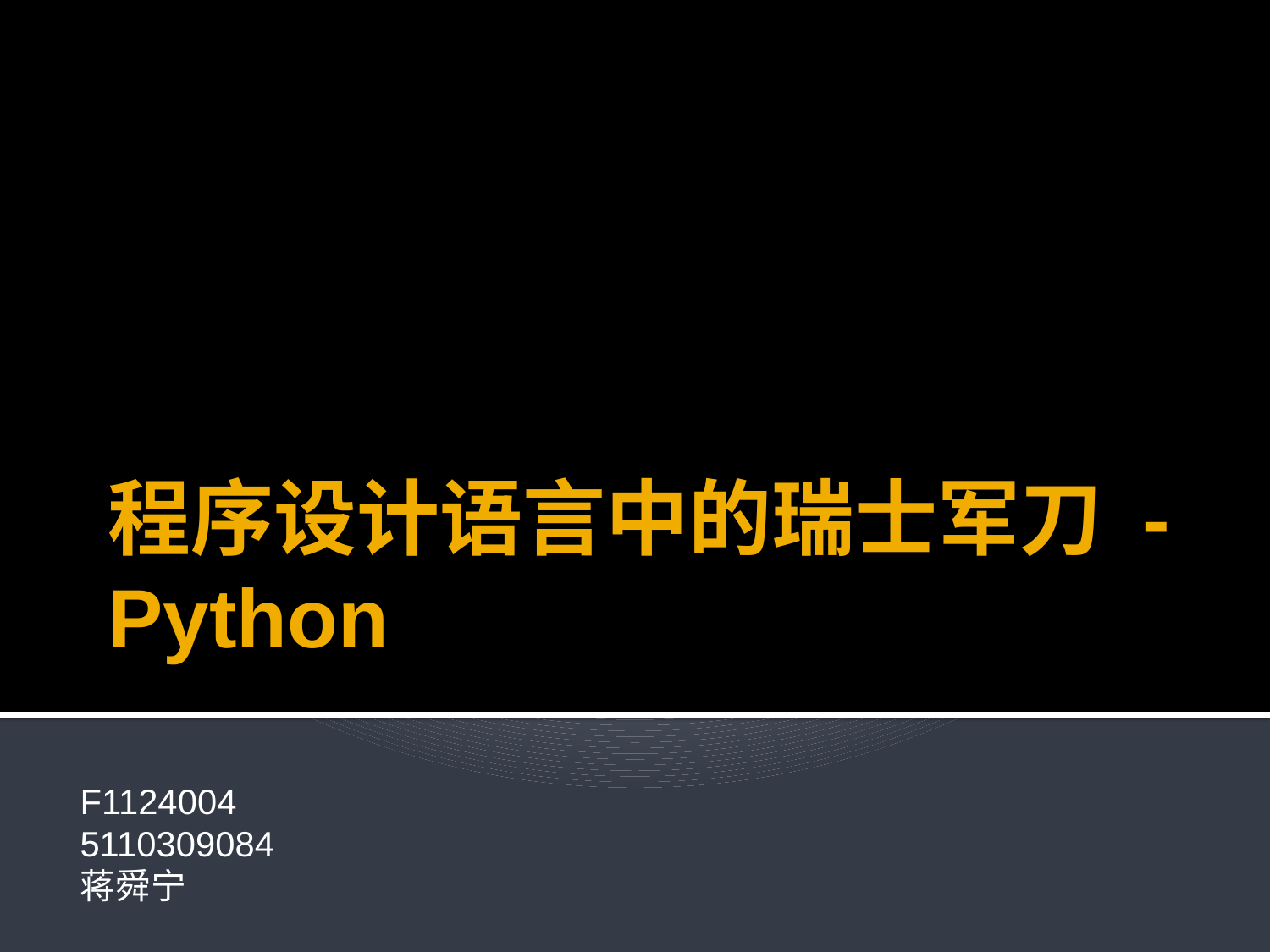

# 程序设计语言中的瑞士军刀 - Python
F1124004
5110309084
蒋舜宁